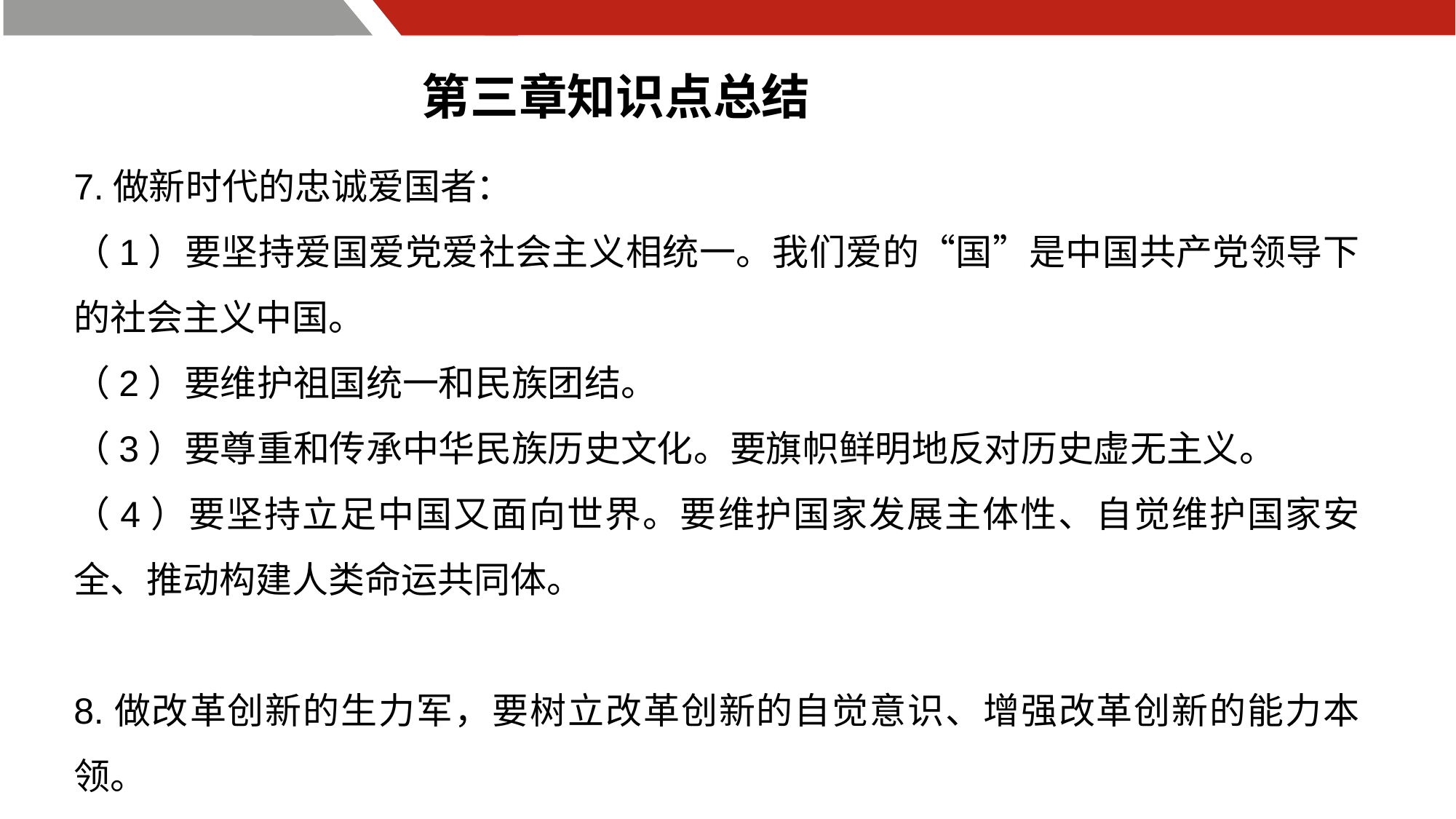

第三章知识点总结
7.做新时代的忠诚爱国者：
（1）要坚持爱国爱党爱社会主义相统一。我们爱的“国”是中国共产党领导下的社会主义中国。
（2）要维护祖国统一和民族团结。
（3）要尊重和传承中华民族历史文化。要旗帜鲜明地反对历史虚无主义。
（4）要坚持立足中国又面向世界。要维护国家发展主体性、自觉维护国家安全、推动构建人类命运共同体。

8.做改革创新的生力军，要树立改革创新的自觉意识、增强改革创新的能力本领。